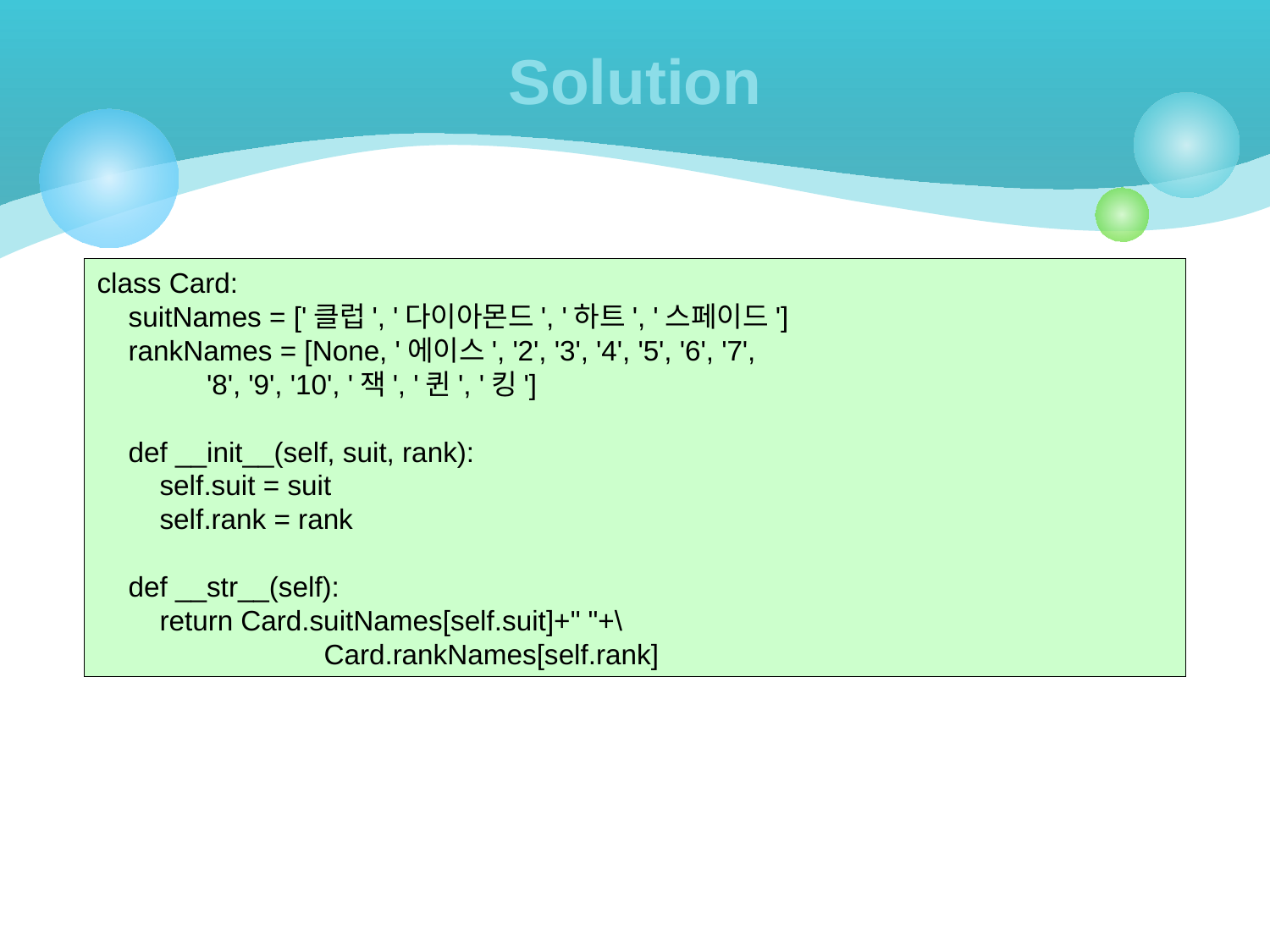

# Solution
class Card:
    suitNames = ['클럽', '다이아몬드', '하트', '스페이드']
    rankNames = [None, '에이스', '2', '3', '4', '5', '6', '7',
              '8', '9', '10', '잭', '퀸', '킹']

    def __init__(self, suit, rank):
        self.suit = suit
        self.rank = rank

    def __str__(self):
        return Card.suitNames[self.suit]+" "+\
                             Card.rankNames[self.rank]